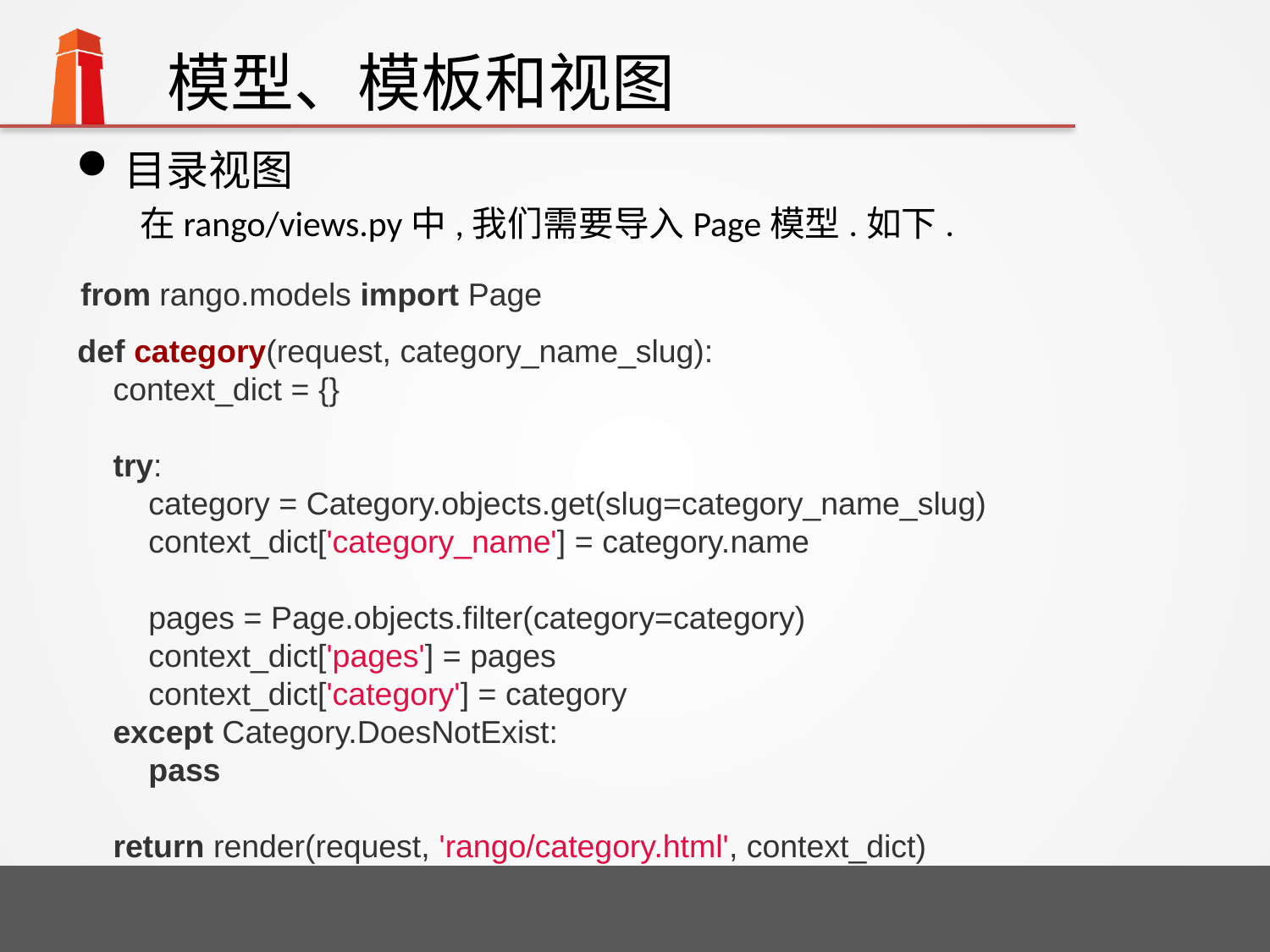

# 模型、模板和视图
目录视图
在rango/views.py中,我们需要导入Page模型.如下.
from rango.models import Page
def category(request, category_name_slug):
    context_dict = {}

    try:
        category = Category.objects.get(slug=category_name_slug)
        context_dict['category_name'] = category.name

        pages = Page.objects.filter(category=category)
        context_dict['pages'] = pages
        context_dict['category'] = category
    except Category.DoesNotExist:
        pass

    return render(request, 'rango/category.html', context_dict)